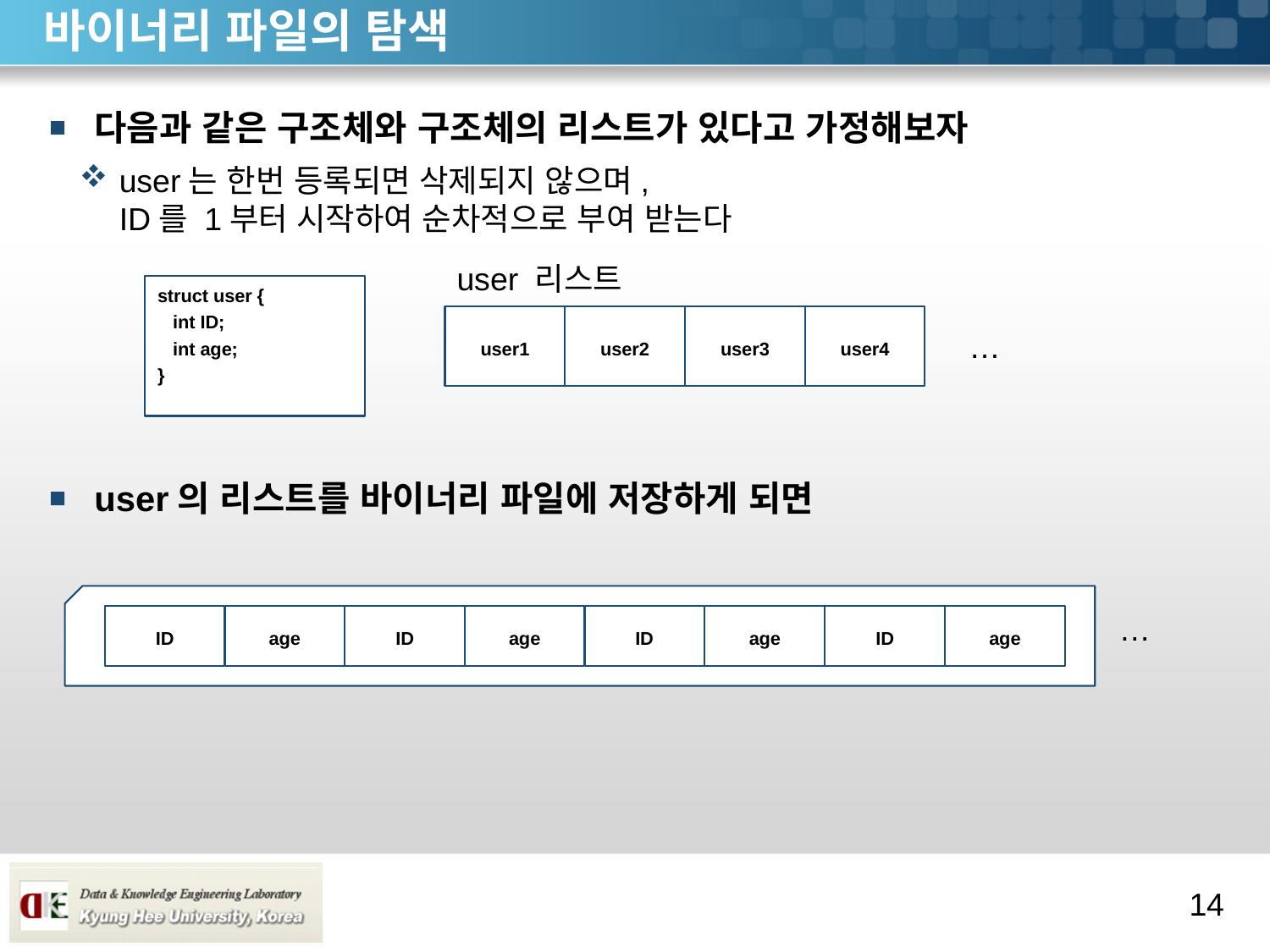

# 바이너리 파일의 탐색
다음과 같은 구조체와 구조체의 리스트가 있다고 가정해보자
user는 한번 등록되면 삭제되지 않으며,
ID를 1부터 시작하여 순차적으로 부여 받는다

user의 리스트를 바이너리 파일에 저장하게 되면

user 리스트
struct user {
   int ID;
   int age;
}

user1
user2
user3
user4
…

…
ID
age
ID
age
ID
age
ID
age